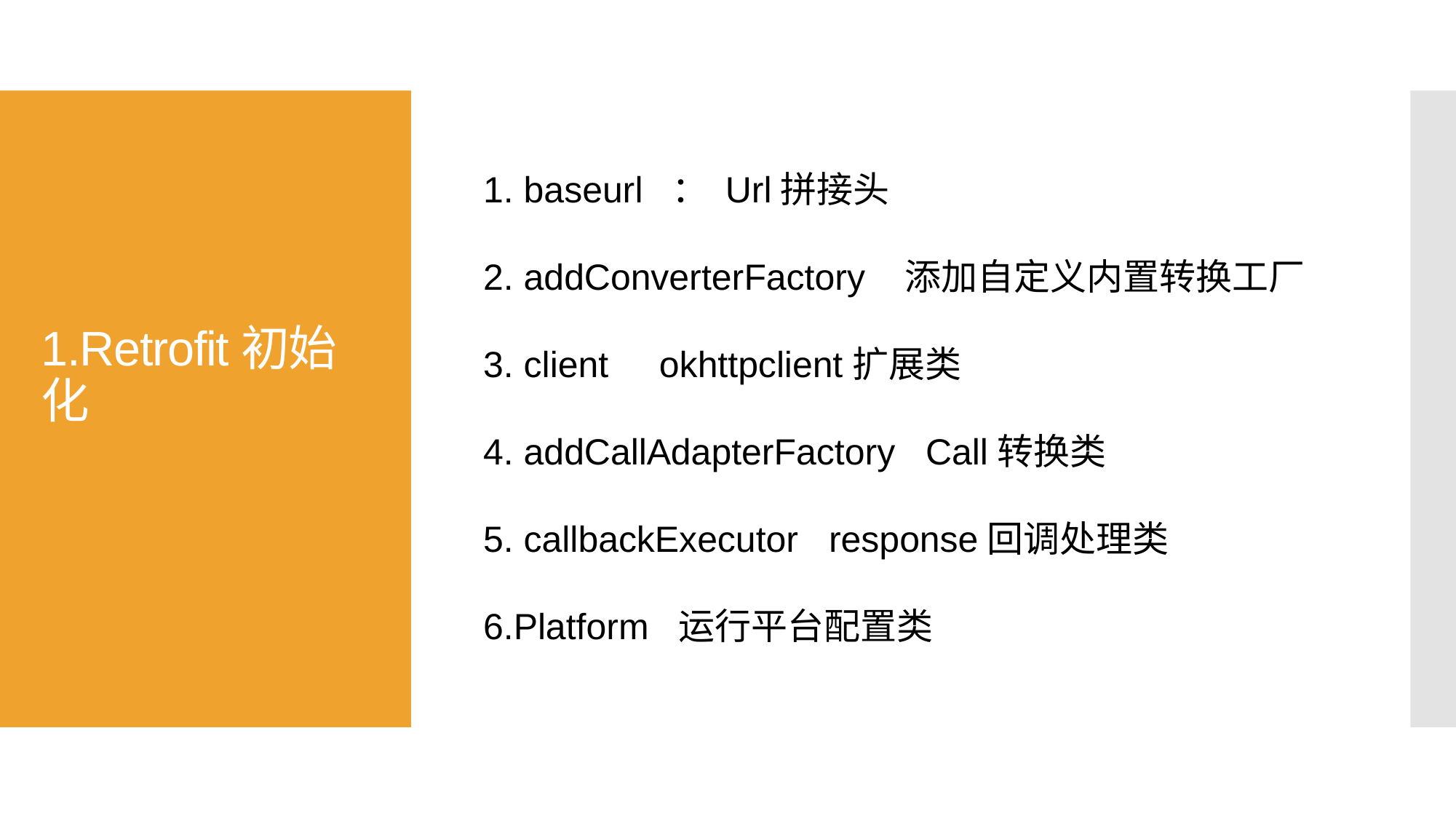

# 1.Retrofit初始化
1. baseurl  ： Url拼接头

2. addConverterFactory   添加自定义内置转换工厂

3. client     okhttpclient扩展类

4. addCallAdapterFactory   Call转换类

5. callbackExecutor   response回调处理类

6.Platform  运行平台配置类